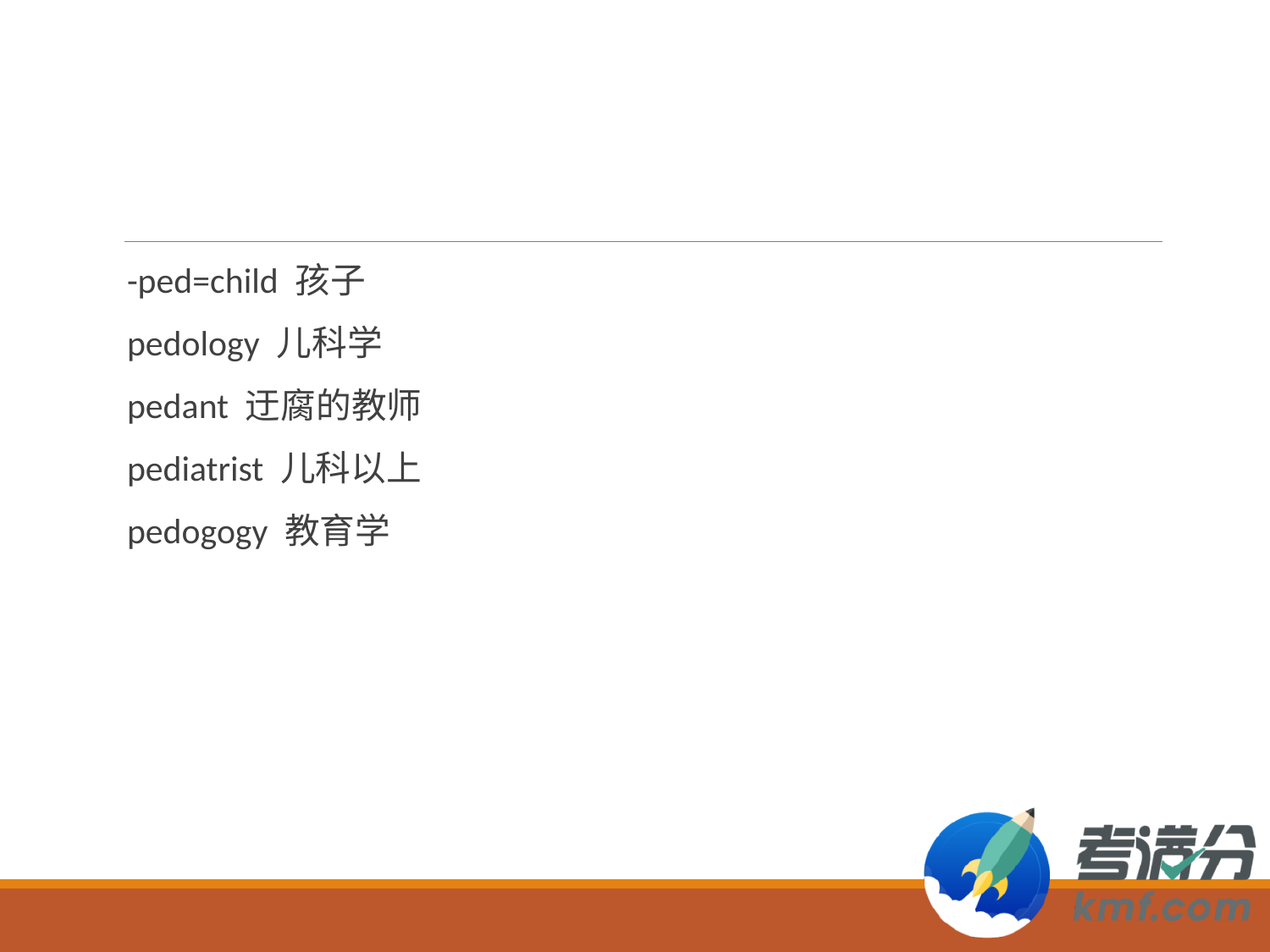

#
-ped=child 孩子
pedology 儿科学
pedant 迂腐的教师
pediatrist 儿科以上
pedogogy 教育学